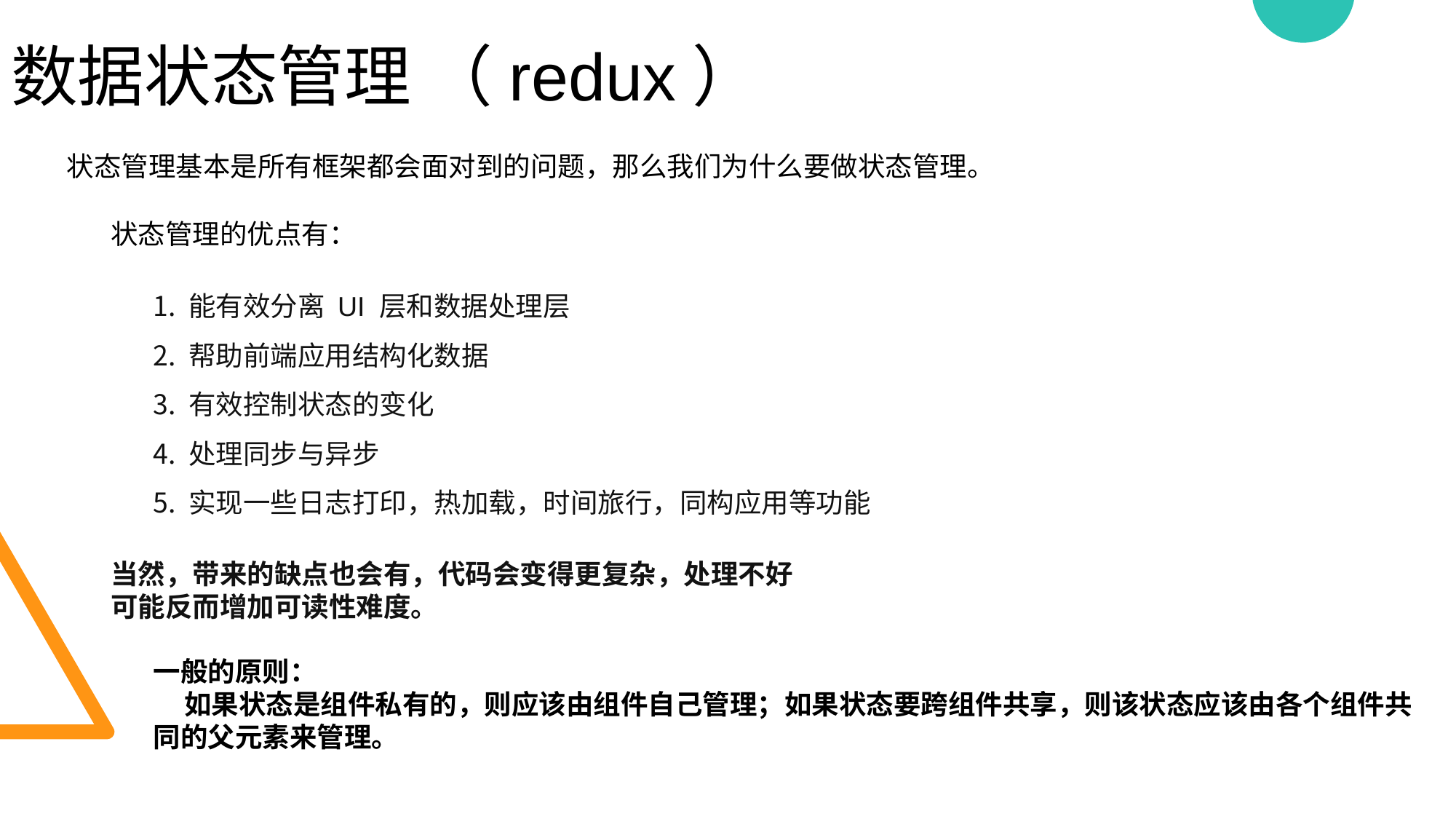

# 数据状态管理 （redux）
状态管理基本是所有框架都会面对到的问题，那么我们为什么要做状态管理。
状态管理的优点有：
 能有效分离 UI 层和数据处理层
 帮助前端应用结构化数据
 有效控制状态的变化
 处理同步与异步
 实现一些日志打印，热加载，时间旅行，同构应用等功能
当然，带来的缺点也会有，代码会变得更复杂，处理不好可能反而增加可读性难度。
一般的原则：
     如果状态是组件私有的，则应该由组件自己管理；如果状态要跨组件共享，则该状态应该由各个组件共同的父元素来管理。